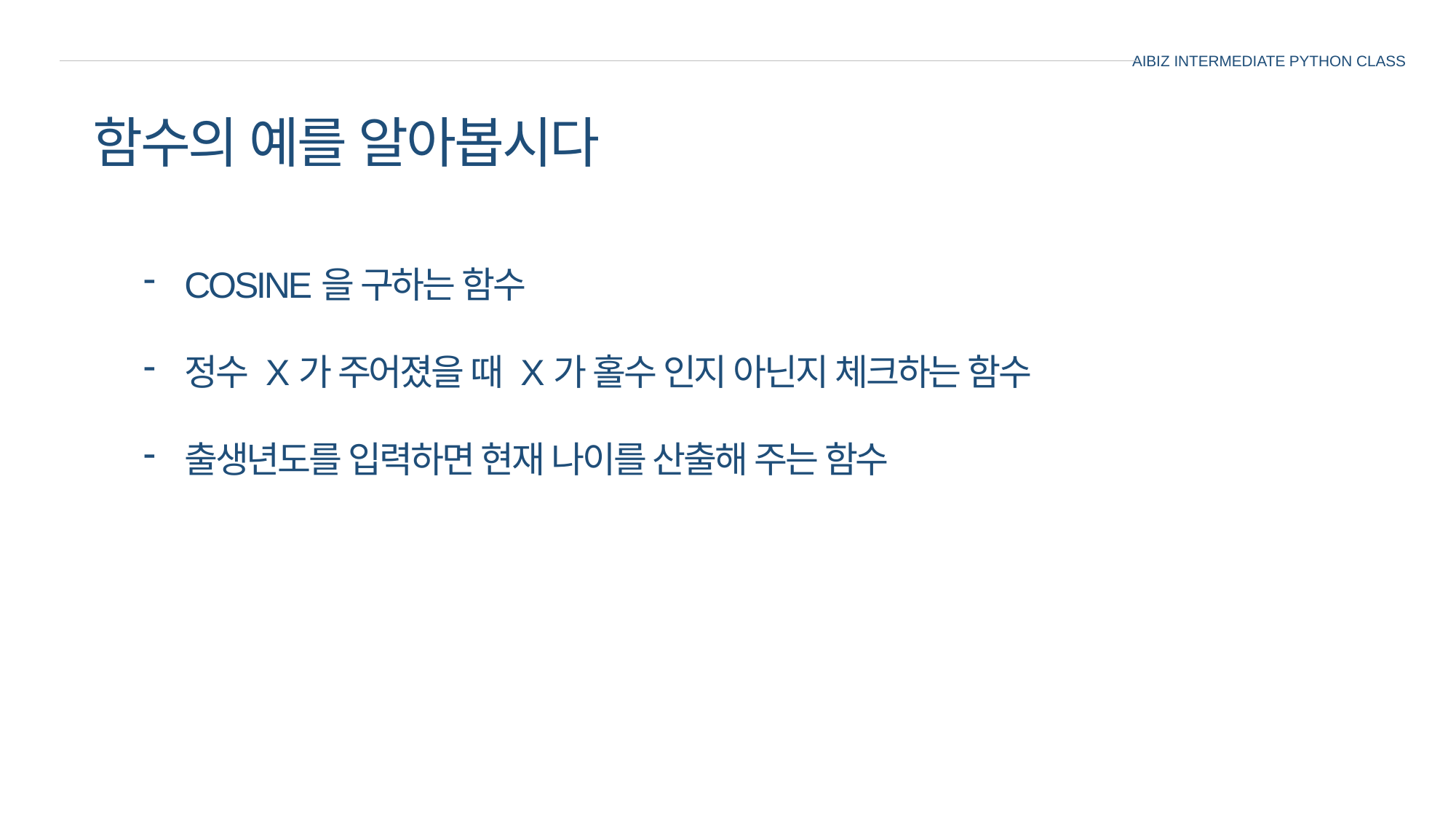

AIBIZ INTERMEDIATE PYTHON CLASS
함수의 예를 알아봅시다
COSINE을 구하는 함수

정수 X가 주어졌을 때 X가 홀수 인지 아닌지 체크하는 함수

출생년도를 입력하면 현재 나이를 산출해 주는 함수